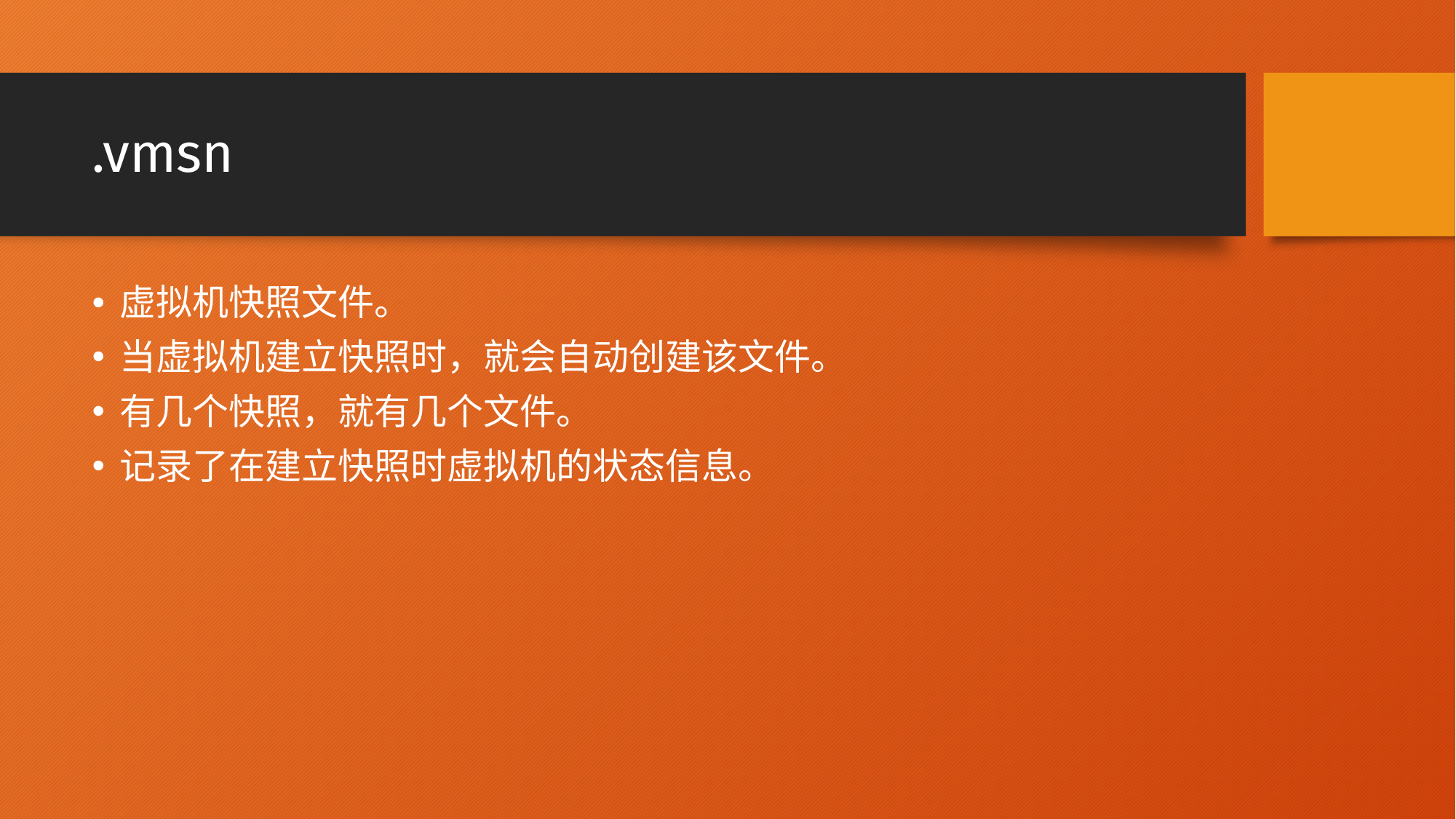

# .vmsn
虚拟机快照文件。
当虚拟机建立快照时，就会自动创建该文件。
有几个快照，就有几个文件。
记录了在建立快照时虚拟机的状态信息。